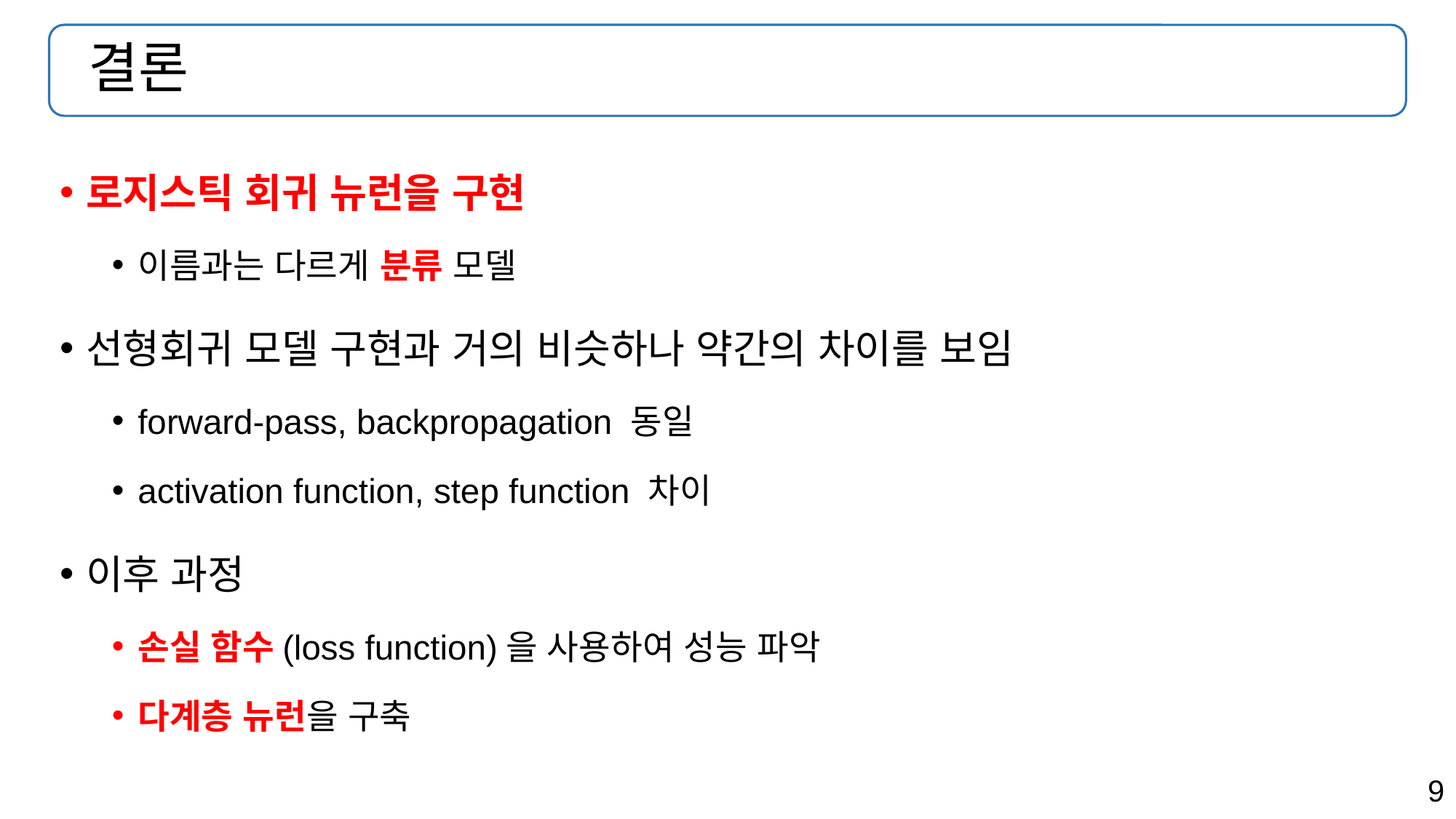

# 결론
로지스틱 회귀 뉴런을 구현
이름과는 다르게 분류 모델
선형회귀 모델 구현과 거의 비슷하나 약간의 차이를 보임
forward-pass, backpropagation 동일
activation function, step function 차이
이후 과정
손실 함수(loss function)을 사용하여 성능 파악
다계층 뉴런을 구축